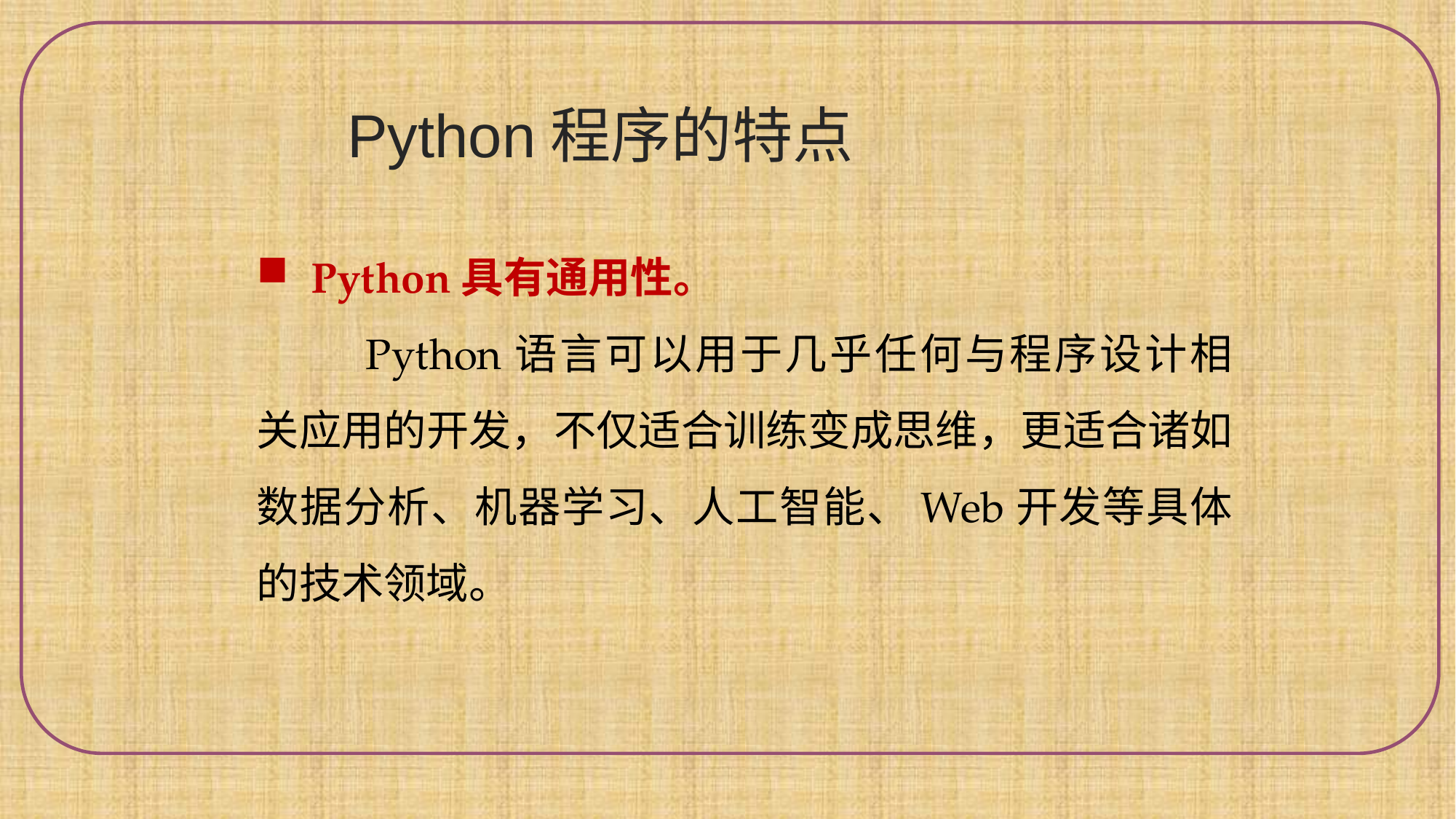

Python程序的特点
Python具有通用性。
	Python语言可以用于几乎任何与程序设计相关应用的开发，不仅适合训练变成思维，更适合诸如数据分析、机器学习、人工智能、Web开发等具体的技术领域。